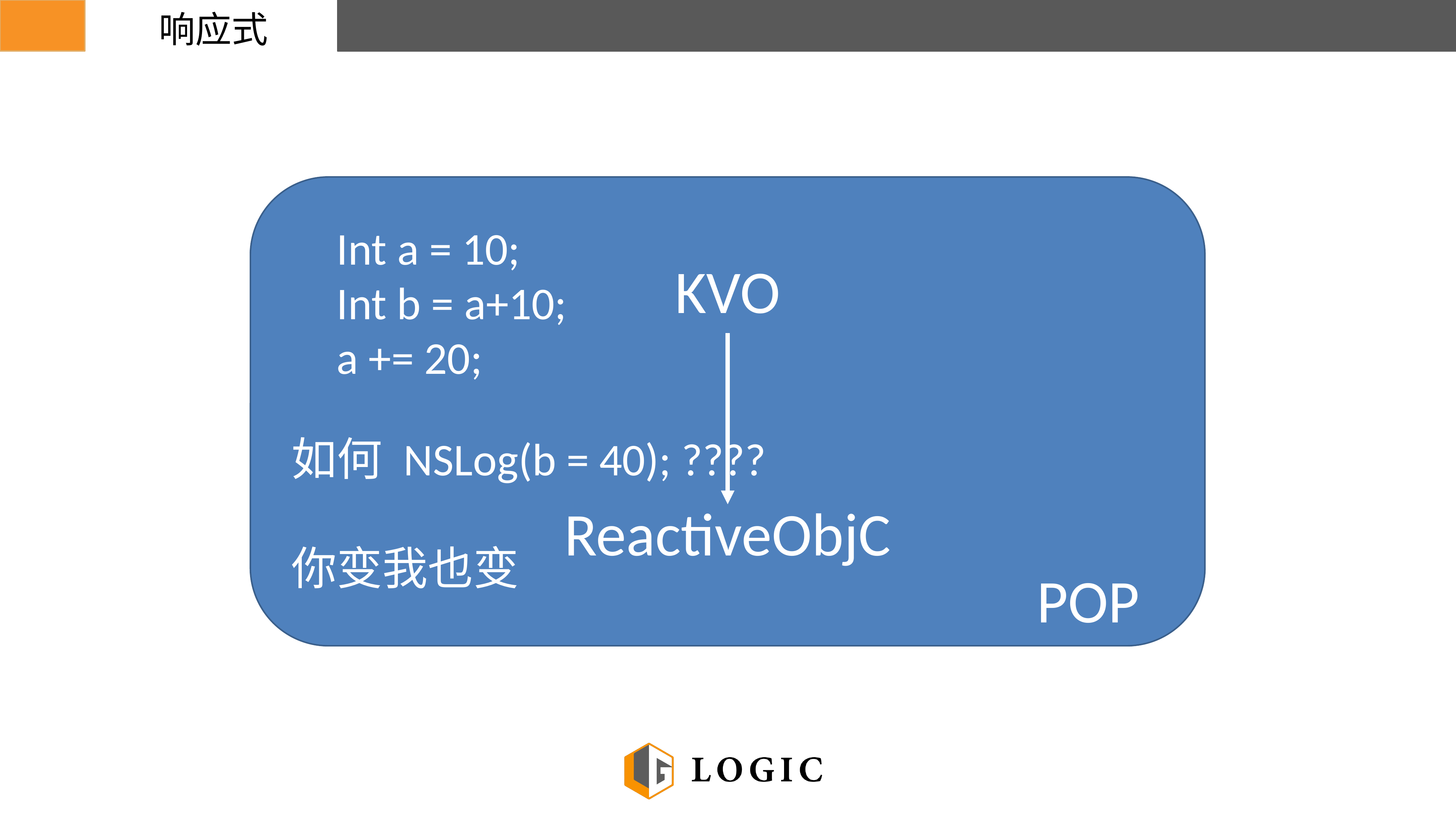

响应式

KVO

Int a = 10;
Int b = a+10;
a += 20;

ReactiveObjC

如何 NSLog(b = 40); ????

你变我也变
POP